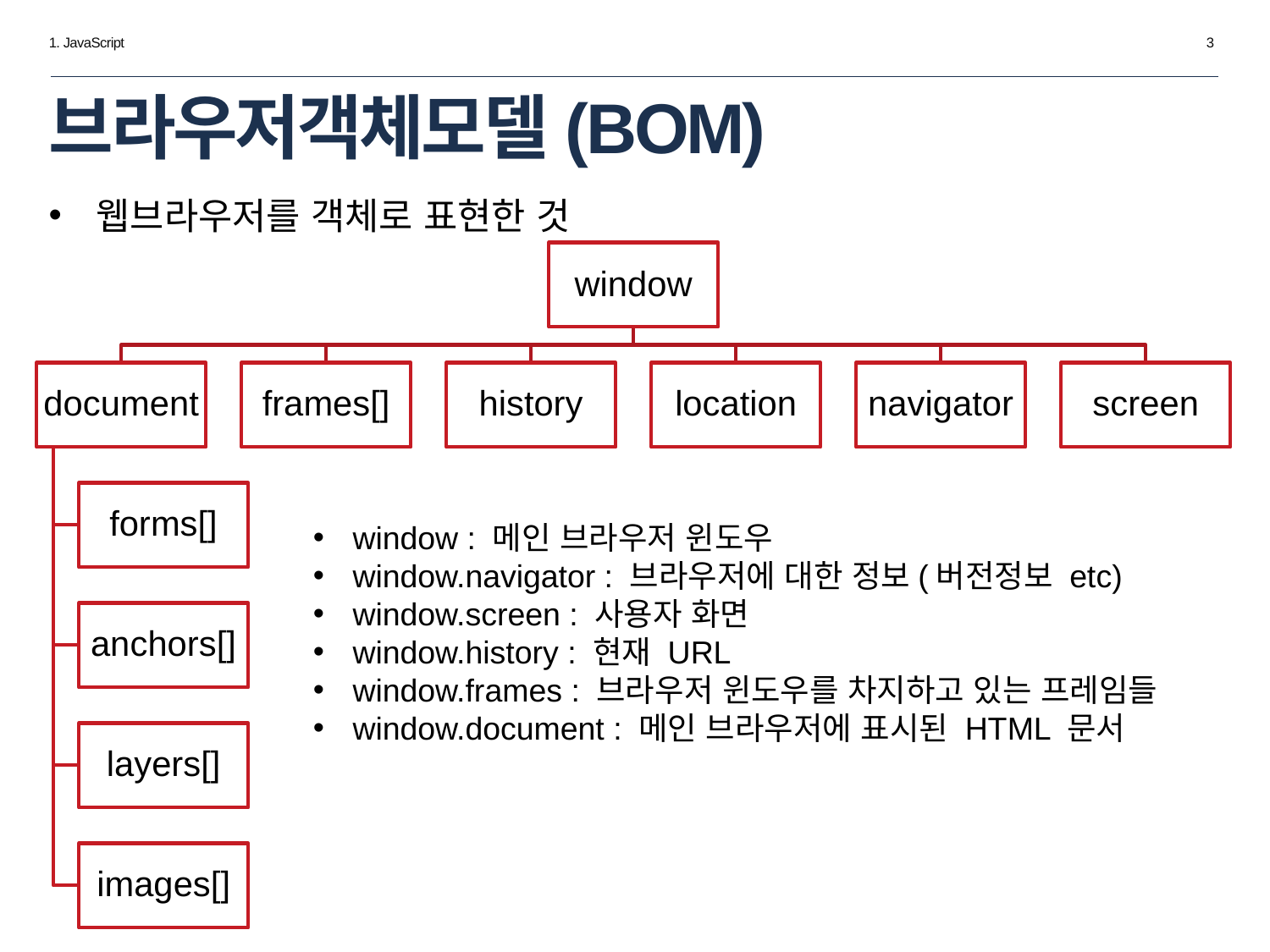

1. JavaScript
3
# 브라우저객체모델(BOM)
웹브라우저를 객체로 표현한 것
window
document
forms[]
anchors[]
layers[]
images[]
frames[]
history
location
navigator
screen

window : 메인 브라우저 윈도우
window.navigator : 브라우저에 대한 정보(버전정보 etc)
window.screen : 사용자 화면
window.history : 현재 URL
window.frames : 브라우저 윈도우를 차지하고 있는 프레임들
window.document : 메인 브라우저에 표시된 HTML 문서